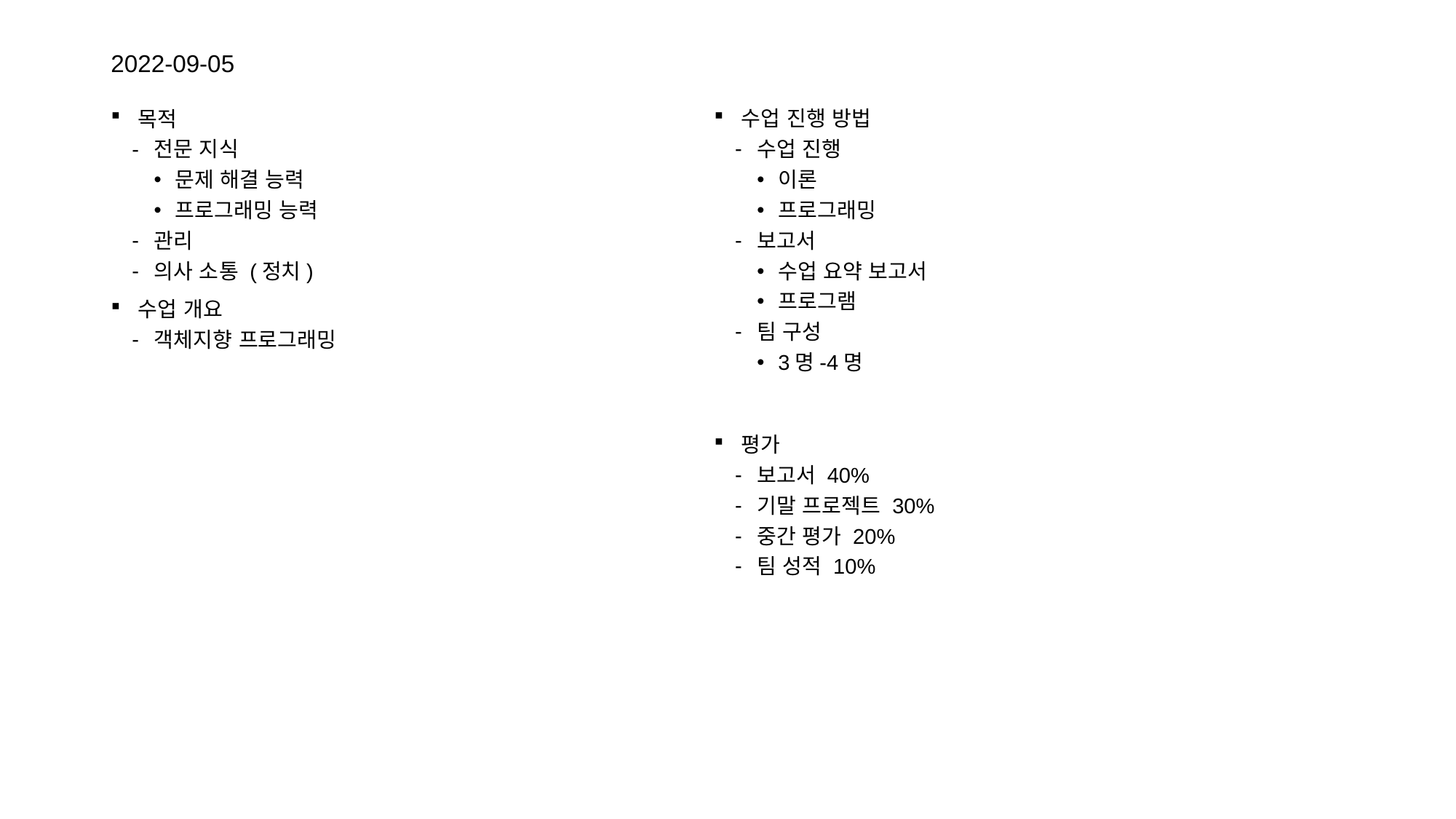

# 2022-09-05
수업 진행 방법
수업 진행
이론
프로그래밍
보고서
수업 요약 보고서
프로그램
팀 구성
3명-4명

평가
보고서 40%
기말 프로젝트 30%
중간 평가 20%
팀 성적 10%
목적
전문 지식
문제 해결 능력
프로그래밍 능력
관리
의사 소통 (정치)
수업 개요
객체지향 프로그래밍